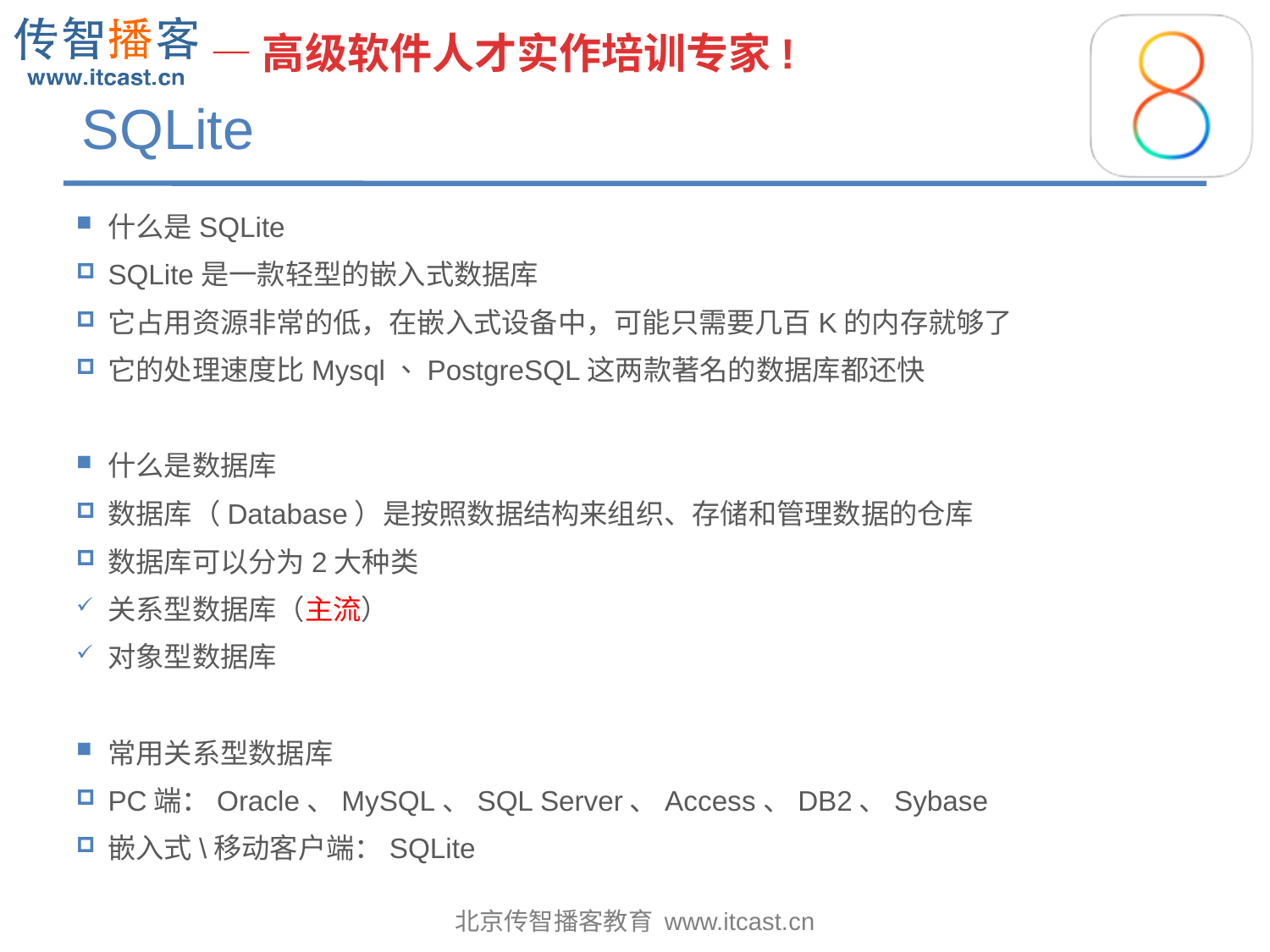

# SQLite
什么是SQLite
SQLite是一款轻型的嵌入式数据库
它占用资源非常的低，在嵌入式设备中，可能只需要几百K的内存就够了
它的处理速度比Mysql、PostgreSQL这两款著名的数据库都还快

什么是数据库
数据库（Database）是按照数据结构来组织、存储和管理数据的仓库
数据库可以分为2大种类
关系型数据库（主流）
对象型数据库

常用关系型数据库
PC端：Oracle、MySQL、SQL Server、Access、DB2、Sybase
嵌入式\移动客户端：SQLite